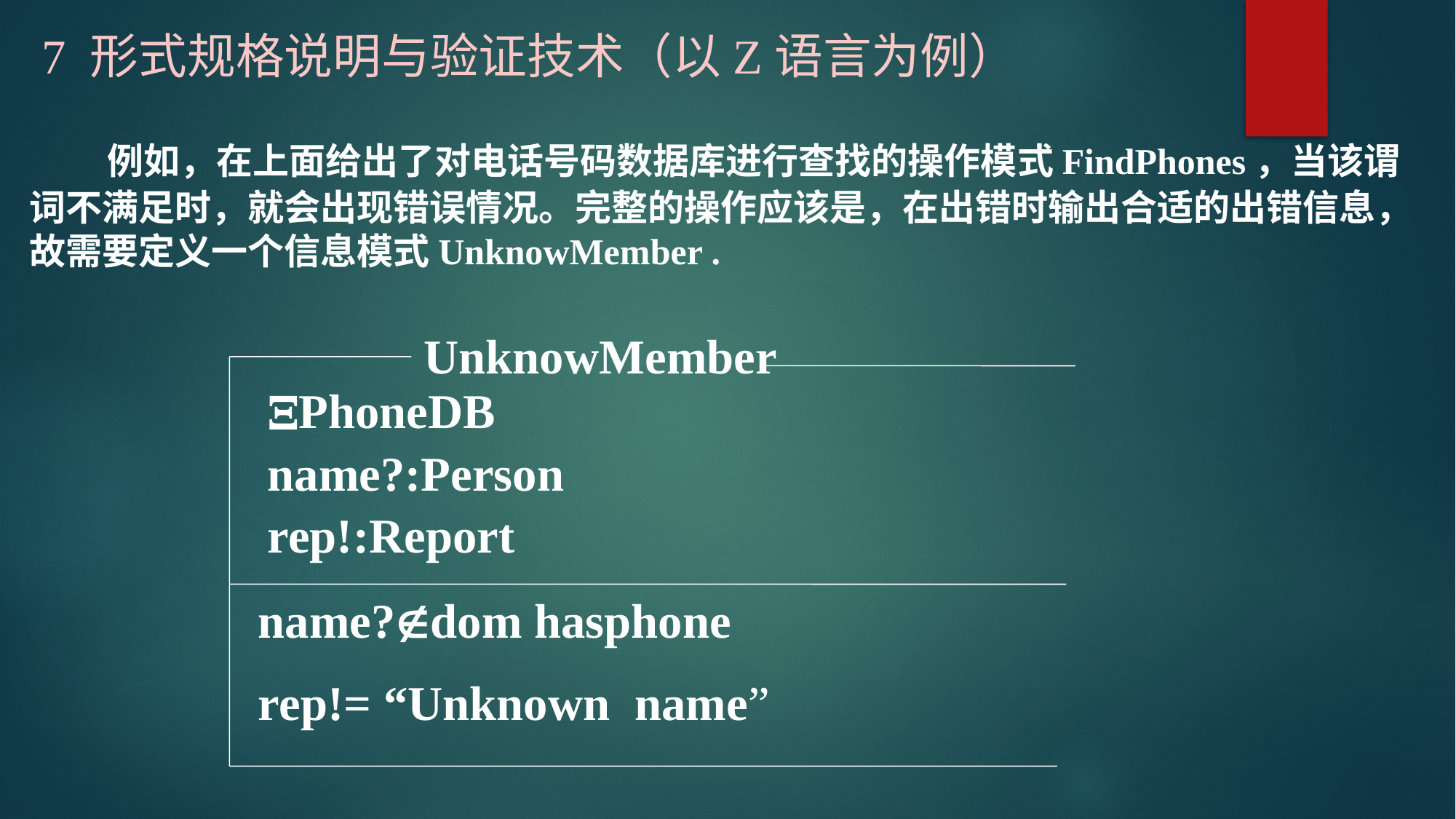

# 7 形式规格说明与验证技术（以Z语言为例）
      例如，在上面给出了对电话号码数据库进行查找的操作模式FindPhones，当该谓词不满足时，就会出现错误情况。完整的操作应该是，在出错时输出合适的出错信息，故需要定义一个信息模式UnknowMember .
UnknowMember

ΞPhoneDB
name?:Person
rep!:Report

name?∉dom hasphone
rep!= “Unknown  name”